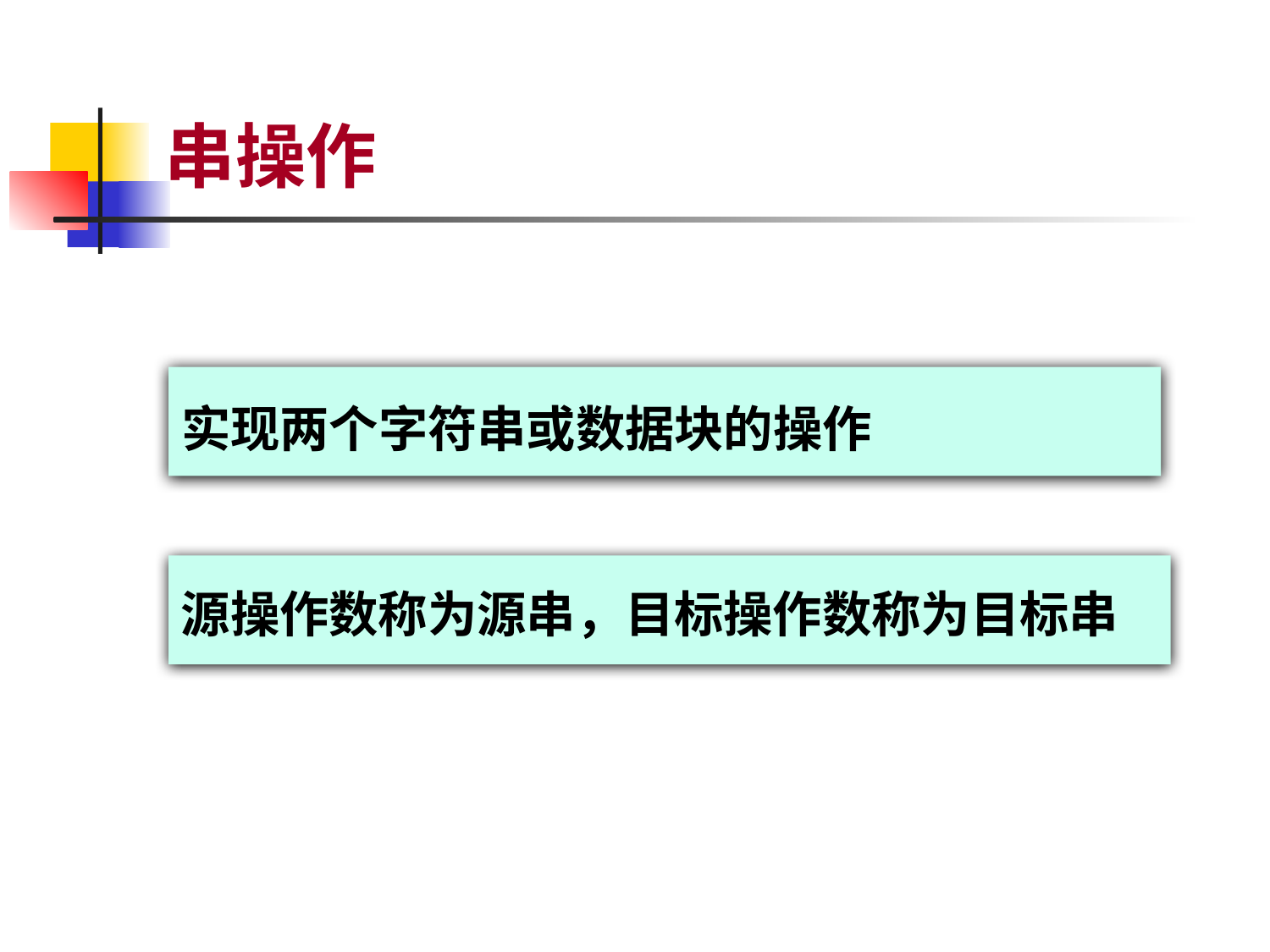

# 串操作
实现两个字符串或数据块的操作
源操作数称为源串，目标操作数称为目标串
146